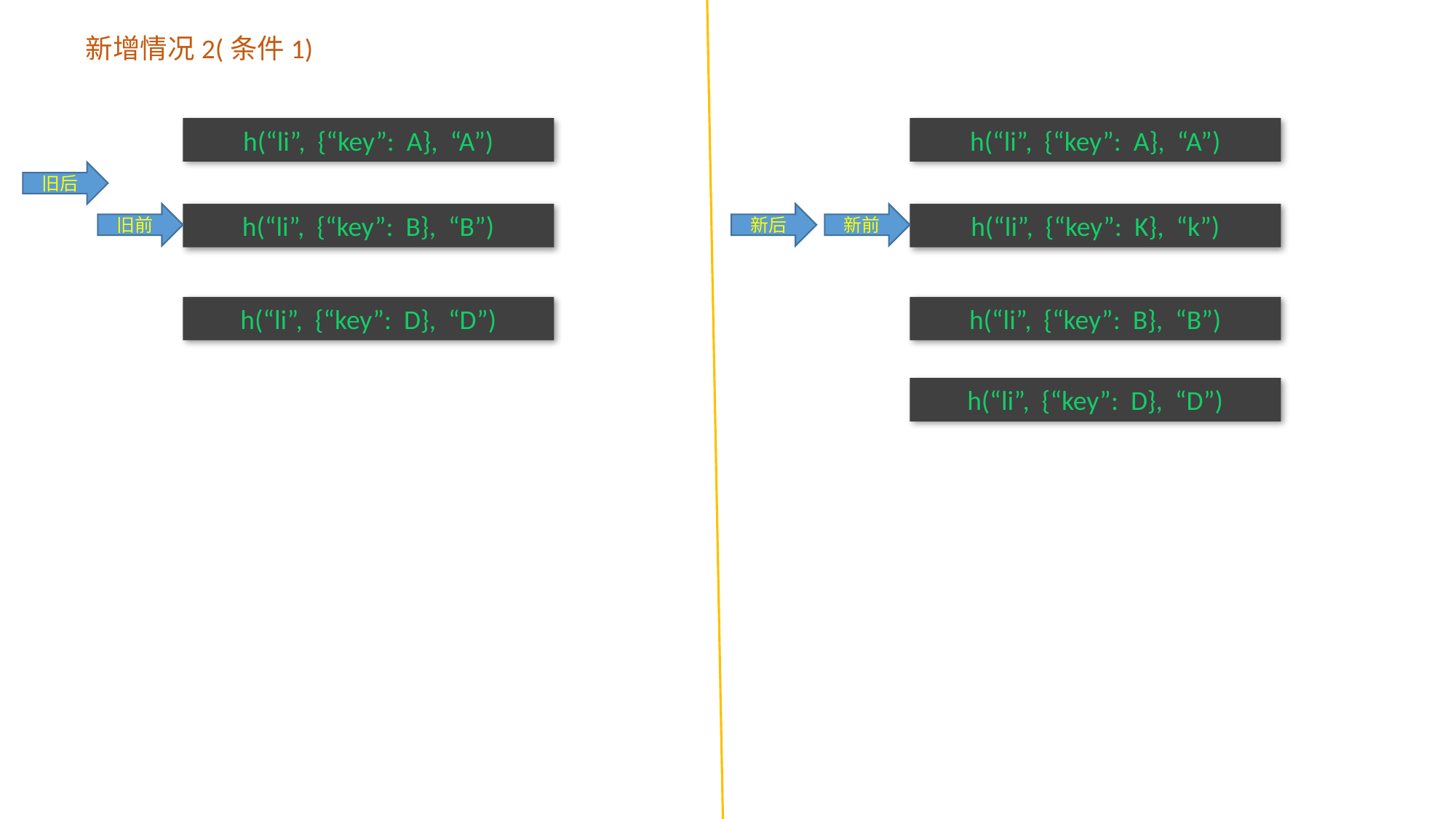

新增情况2(条件1)
h(“li”,  {“key”:  A},  “A”)
h(“li”,  {“key”:  A},  “A”)
旧后
旧前
h(“li”,  {“key”:  B},  “B”)
新后
新前
h(“li”,  {“key”:  K},  “k”)
h(“li”,  {“key”:  D},  “D”)
h(“li”,  {“key”:  B},  “B”)
h(“li”,  {“key”:  D},  “D”)